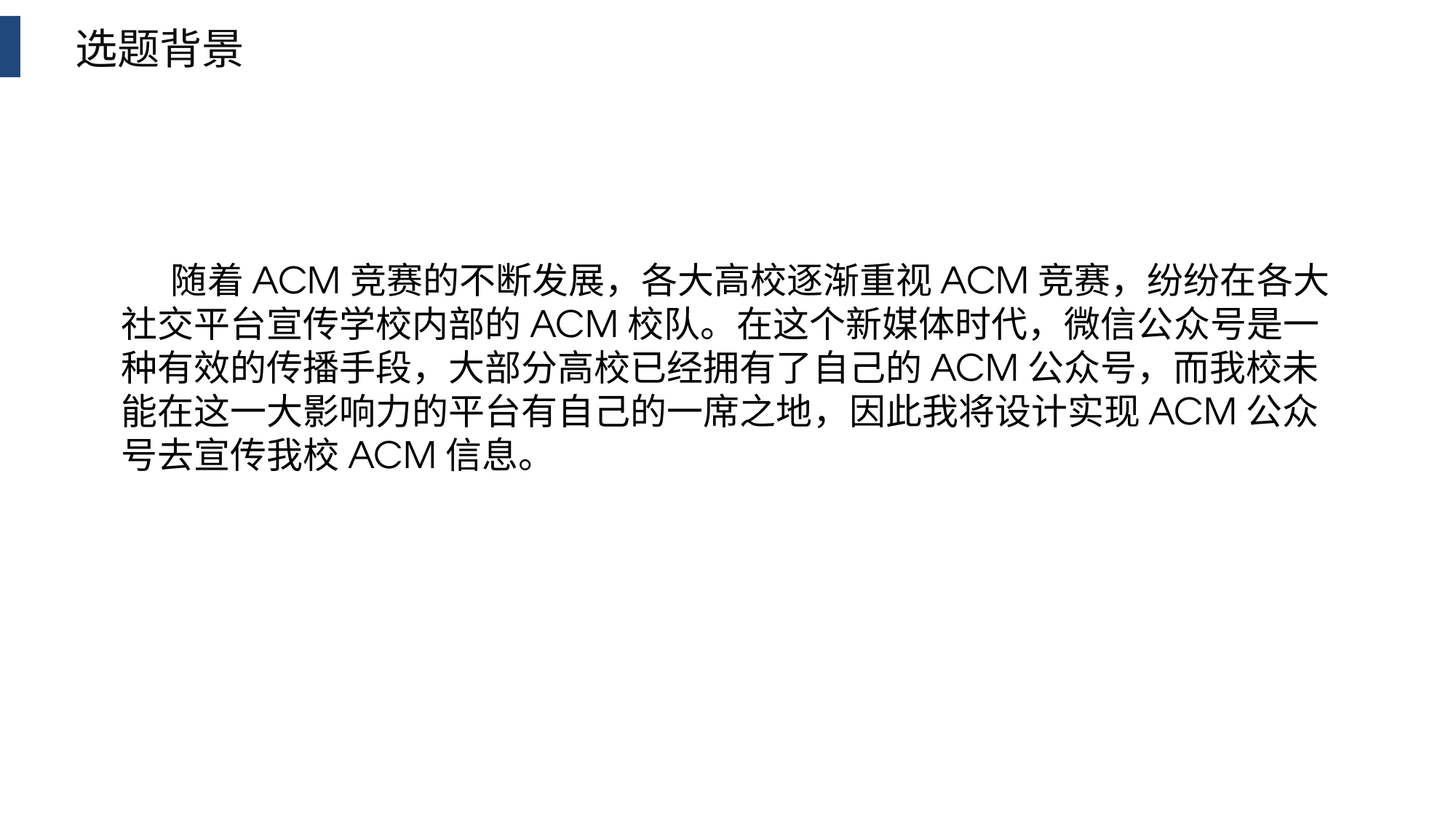

选题背景
     随着ACM竞赛的不断发展，各大高校逐渐重视ACM竞赛，纷纷在各大社交平台宣传学校内部的ACM校队。在这个新媒体时代，微信公众号是一种有效的传播手段，大部分高校已经拥有了自己的ACM公众号，而我校未能在这一大影响力的平台有自己的一席之地，因此我将设计实现ACM公众号去宣传我校ACM信息。